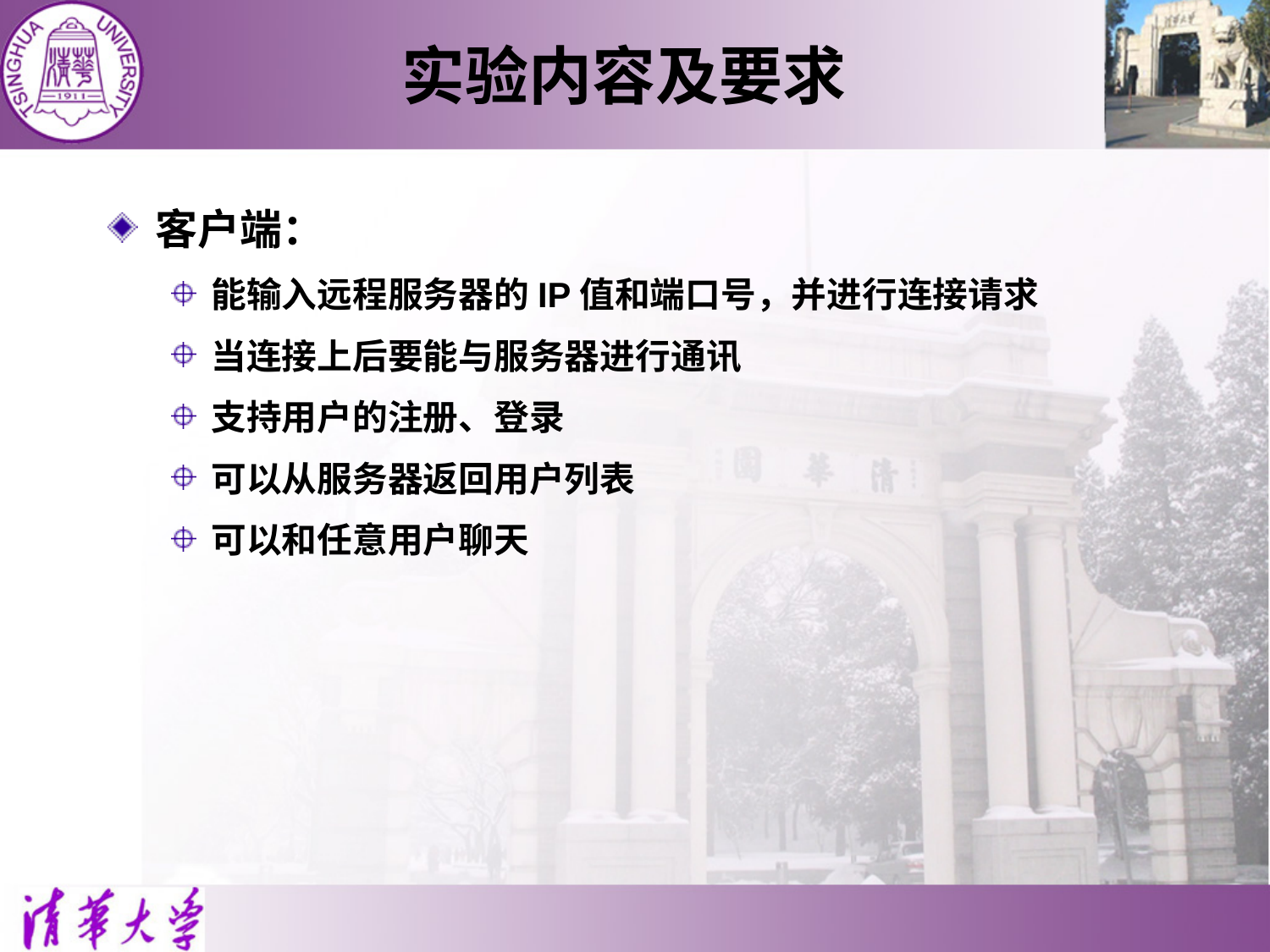

# 实验内容及要求
客户端：
能输入远程服务器的IP值和端口号，并进行连接请求
当连接上后要能与服务器进行通讯
支持用户的注册、登录
可以从服务器返回用户列表
可以和任意用户聊天